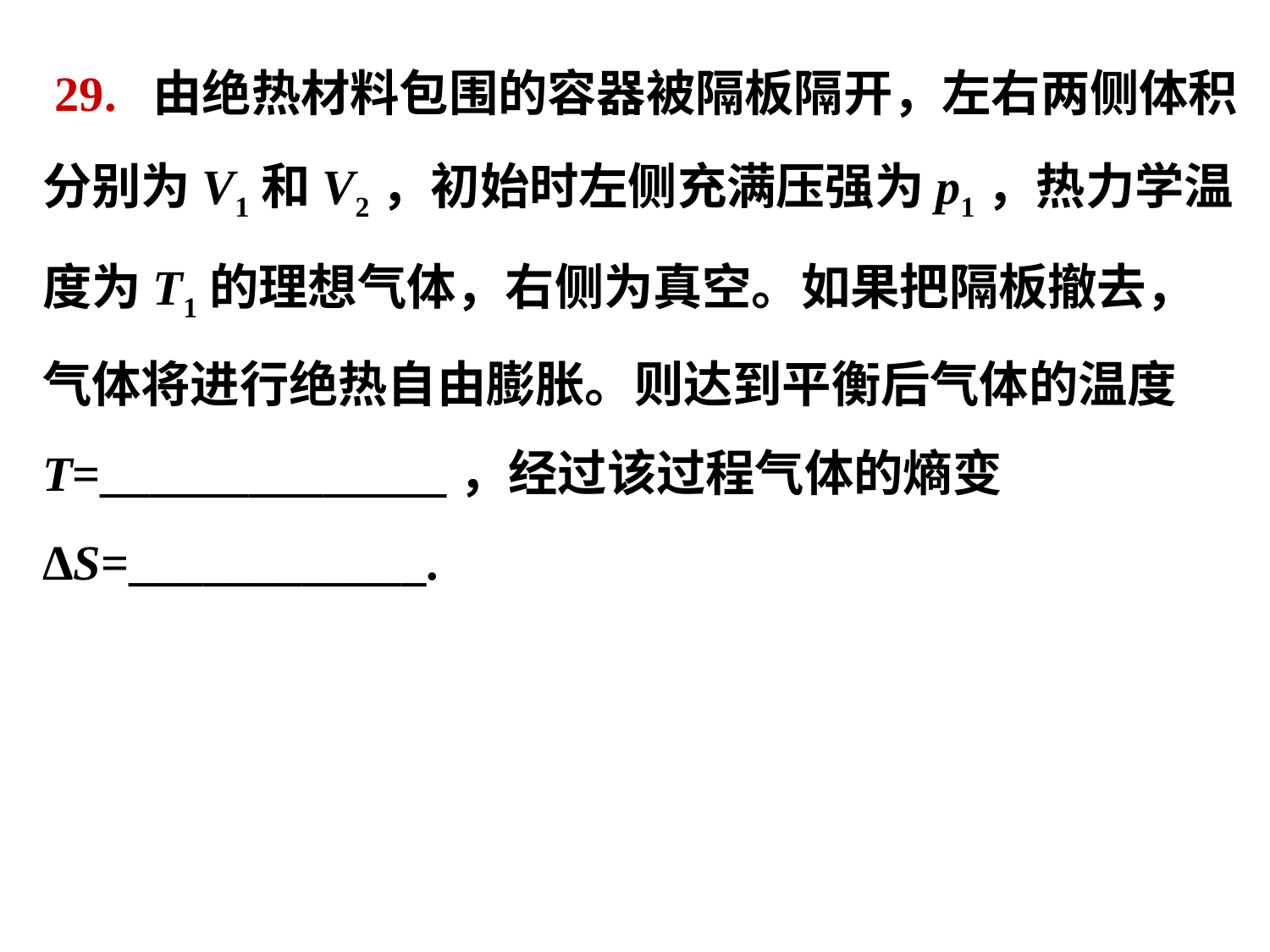

29.  由绝热材料包围的容器被隔板隔开，左右两侧体积分别为V1和V2，初始时左侧充满压强为p1，热力学温度为T1的理想气体，右侧为真空。如果把隔板撤去，气体将进行绝热自由膨胀。则达到平衡后气体的温度T=______________，经过该过程气体的熵变ΔS=____________.